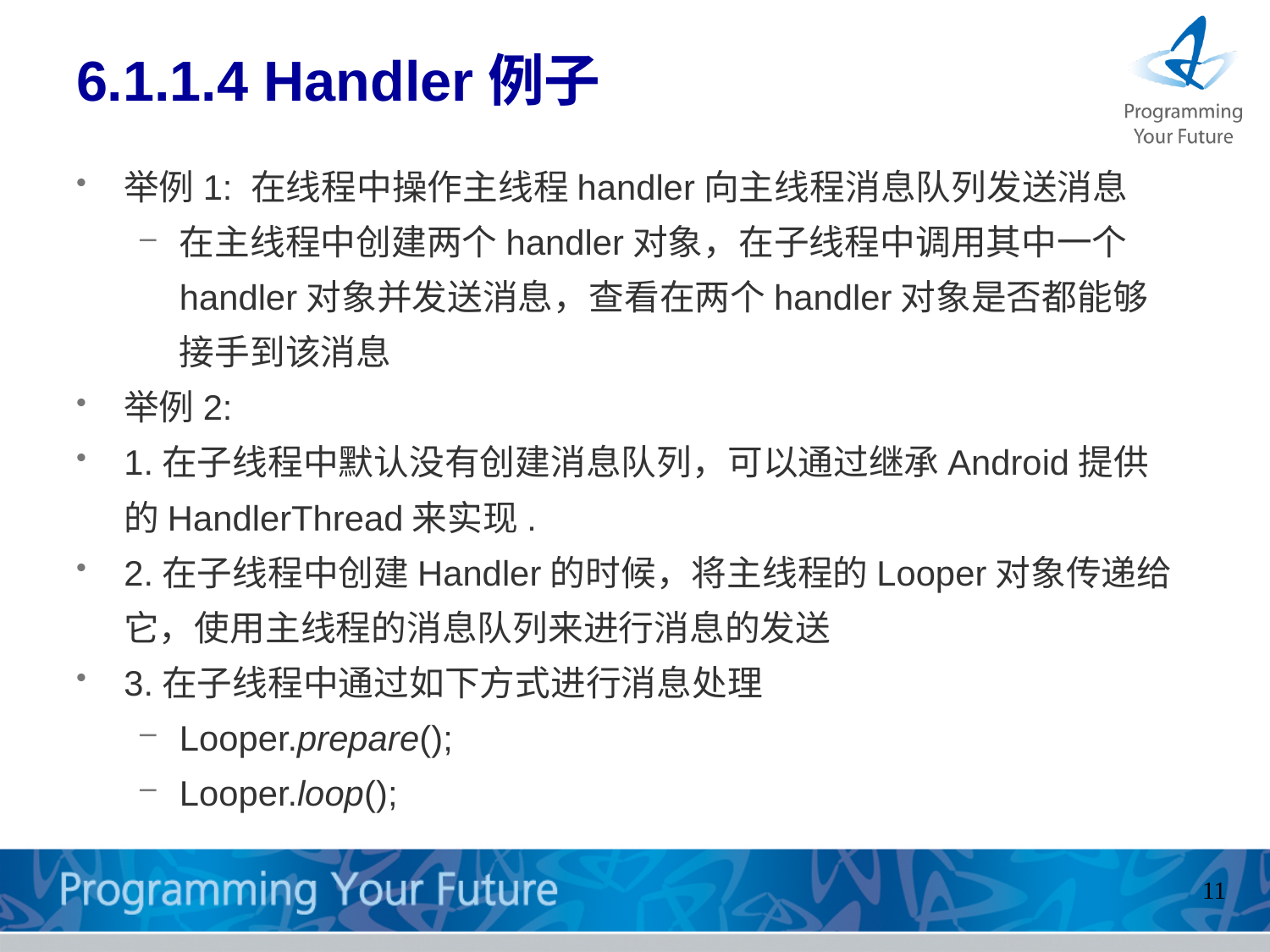

# 6.1.1.4 Handler例子
举例1: 在线程中操作主线程handler向主线程消息队列发送消息
在主线程中创建两个handler对象，在子线程中调用其中一个handler对象并发送消息，查看在两个handler对象是否都能够接手到该消息
举例2:
1.在子线程中默认没有创建消息队列，可以通过继承Android提供的HandlerThread来实现.
2.在子线程中创建Handler的时候，将主线程的Looper对象传递给它，使用主线程的消息队列来进行消息的发送
3.在子线程中通过如下方式进行消息处理
Looper.prepare();
Looper.loop();